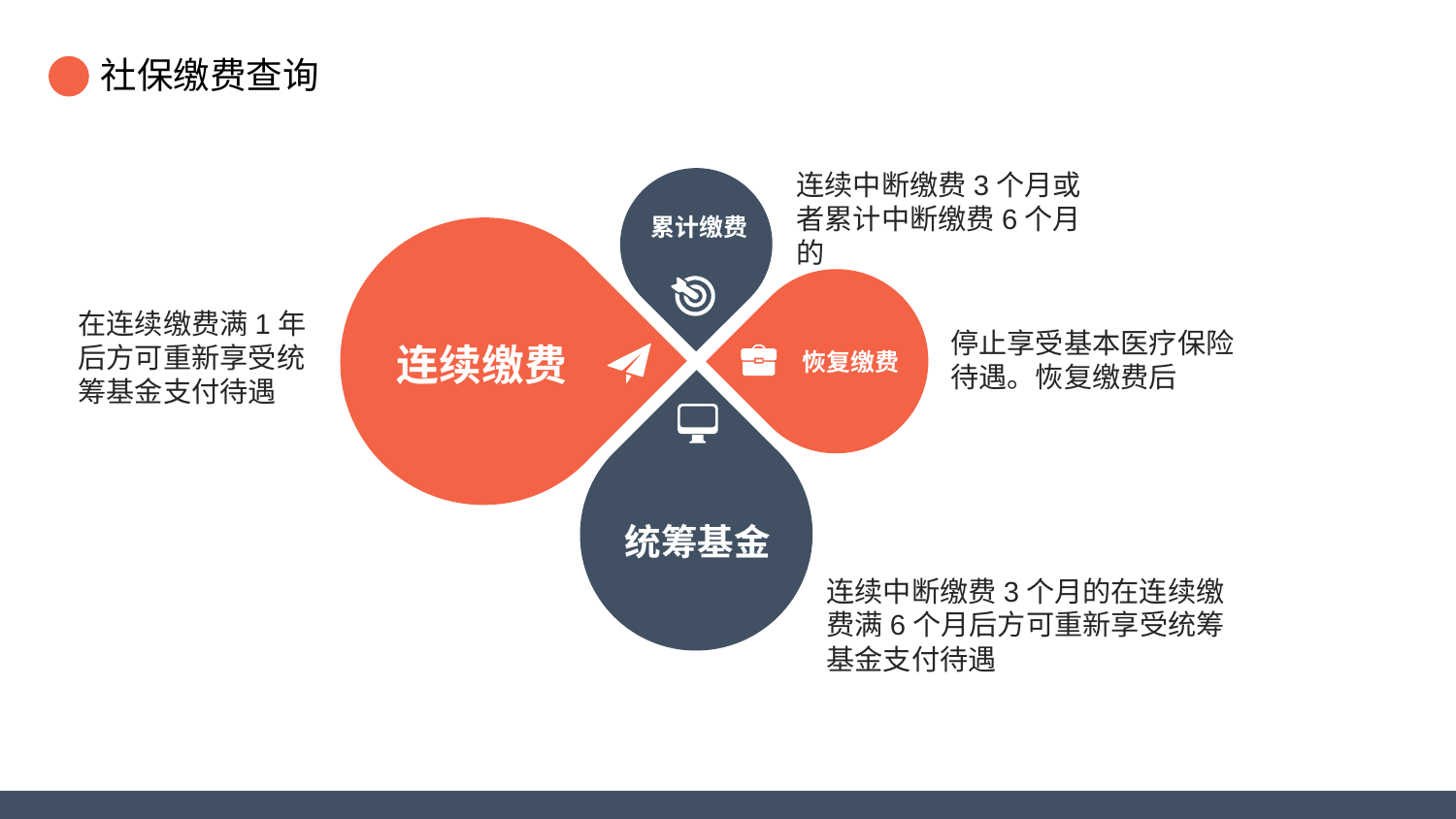

累计缴费

连续缴费
恢复缴费

统筹基金
连续中断缴费3个月或者累计中断缴费6个月的
在连续缴费满1年后方可重新享受统筹基金支付待遇
停止享受基本医疗保险待遇。恢复缴费后
连续中断缴费3个月的在连续缴费满6个月后方可重新享受统筹基金支付待遇